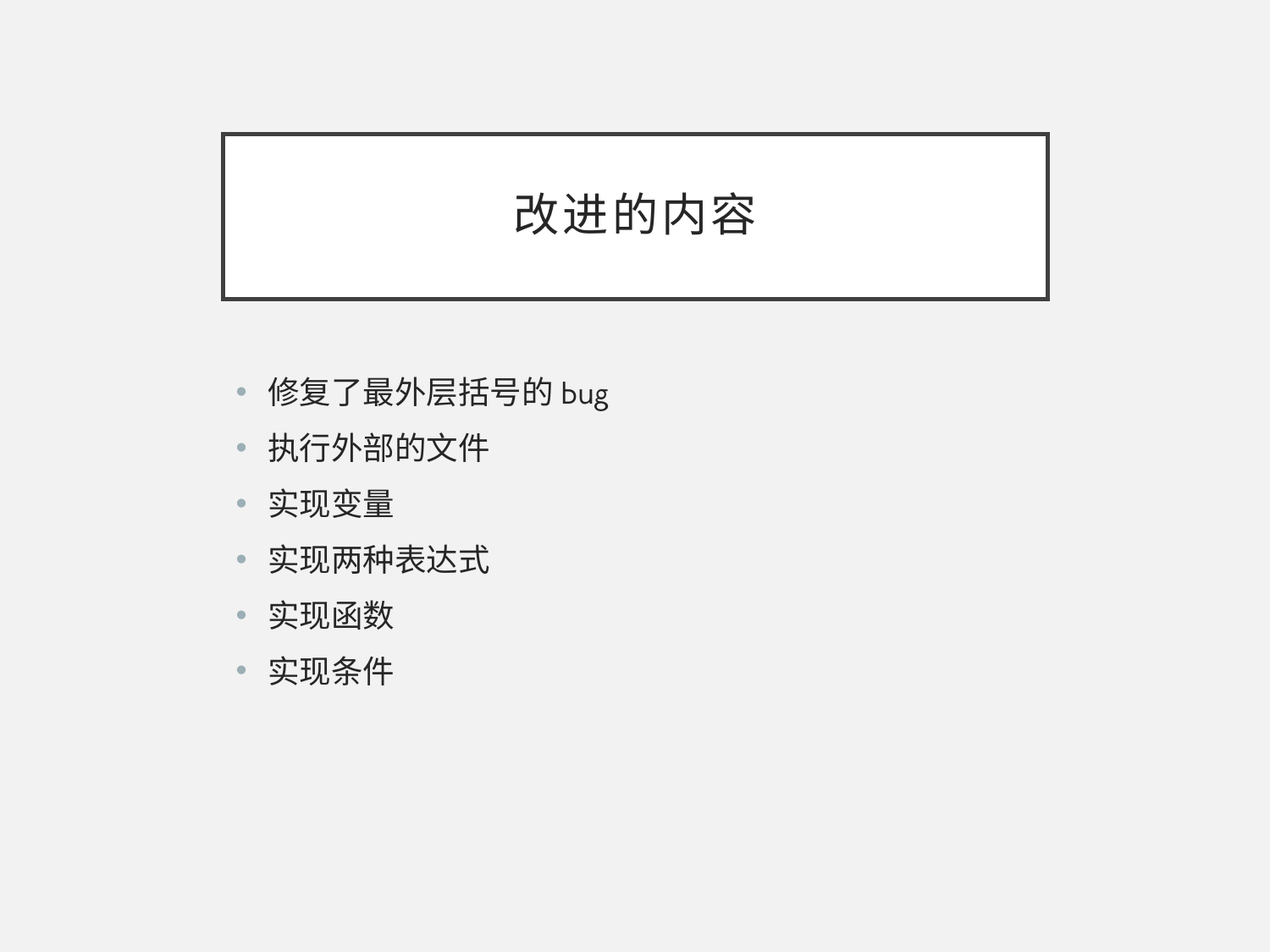

# 改进的内容
修复了最外层括号的bug
执行外部的文件
实现变量
实现两种表达式
实现函数
实现条件